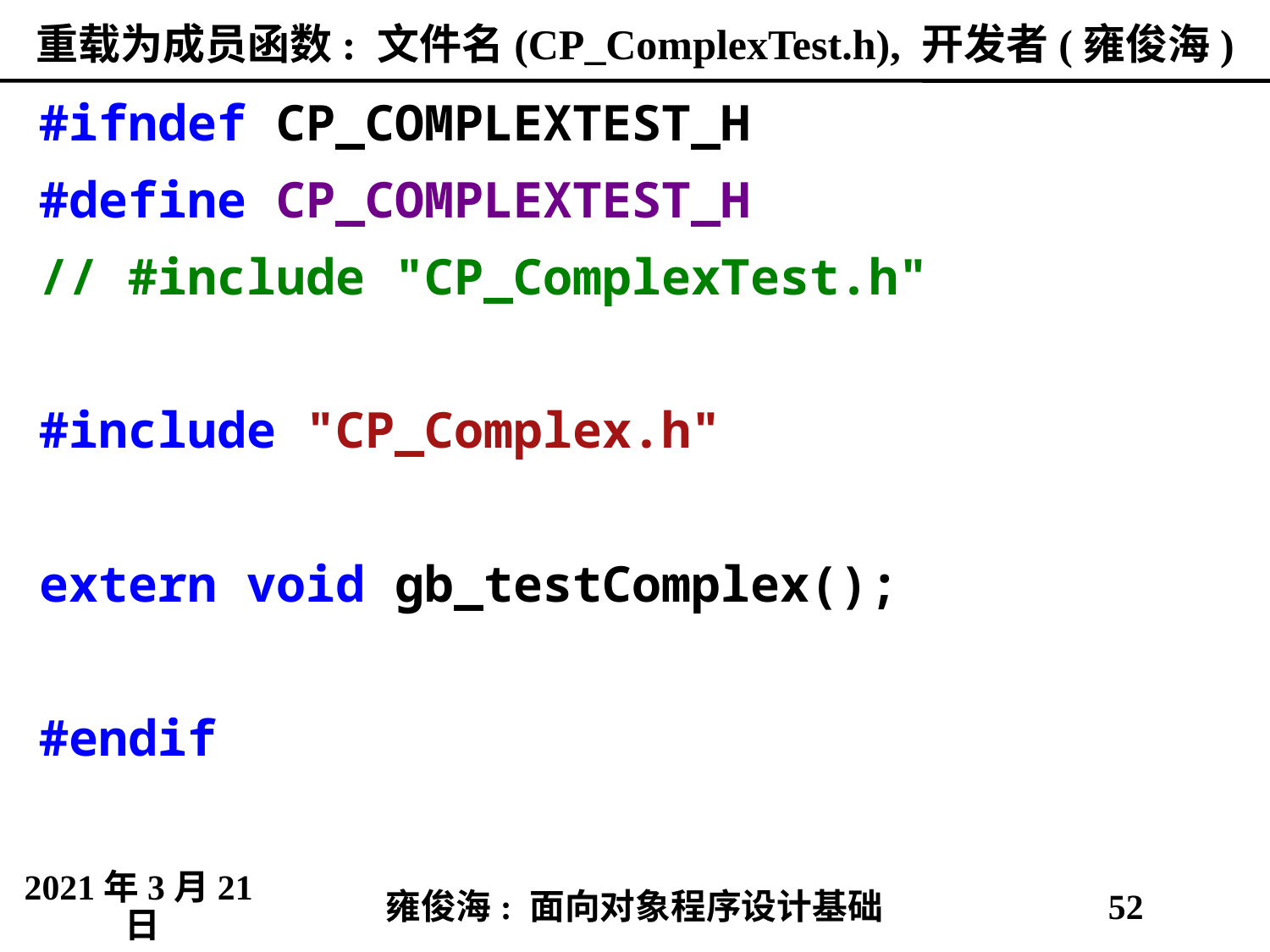

# 重载为成员函数: 文件名(CP_ComplexTest.h), 开发者(雍俊海)

#ifndef CP_COMPLEXTEST_H
#define CP_COMPLEXTEST_H
// #include "CP_ComplexTest.h"

#include "CP_Complex.h"

extern void gb_testComplex();

#endif
2021年3月21日
雍俊海: 面向对象程序设计基础
52